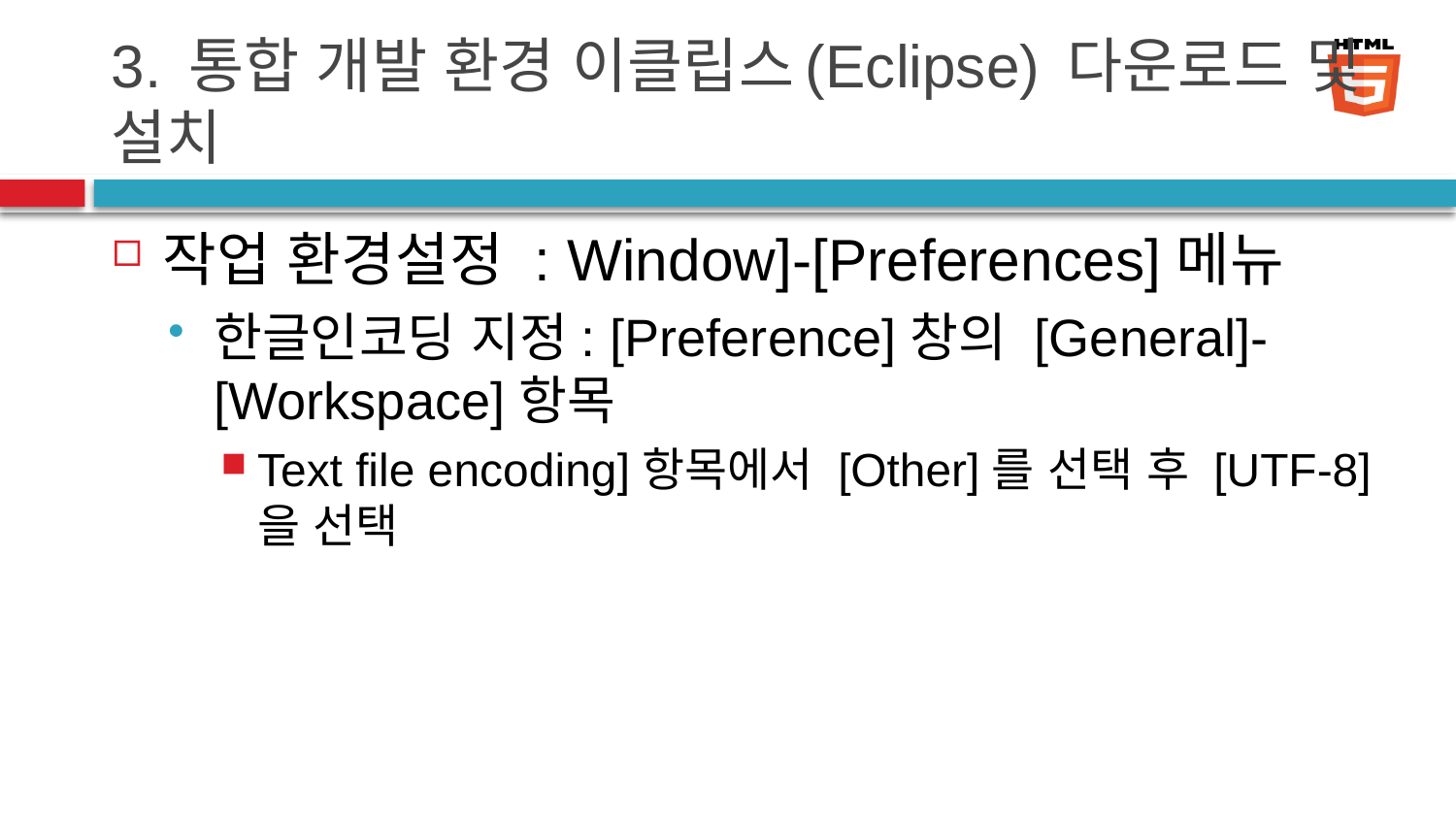

# 3. 통합 개발 환경 이클립스(Eclipse) 다운로드 및 설치
작업 환경설정 : Window]-[Preferences]메뉴
한글인코딩 지정: [Preference]창의 [General]-[Workspace]항목
Text file encoding]항목에서 [Other]를 선택 후 [UTF-8]을 선택